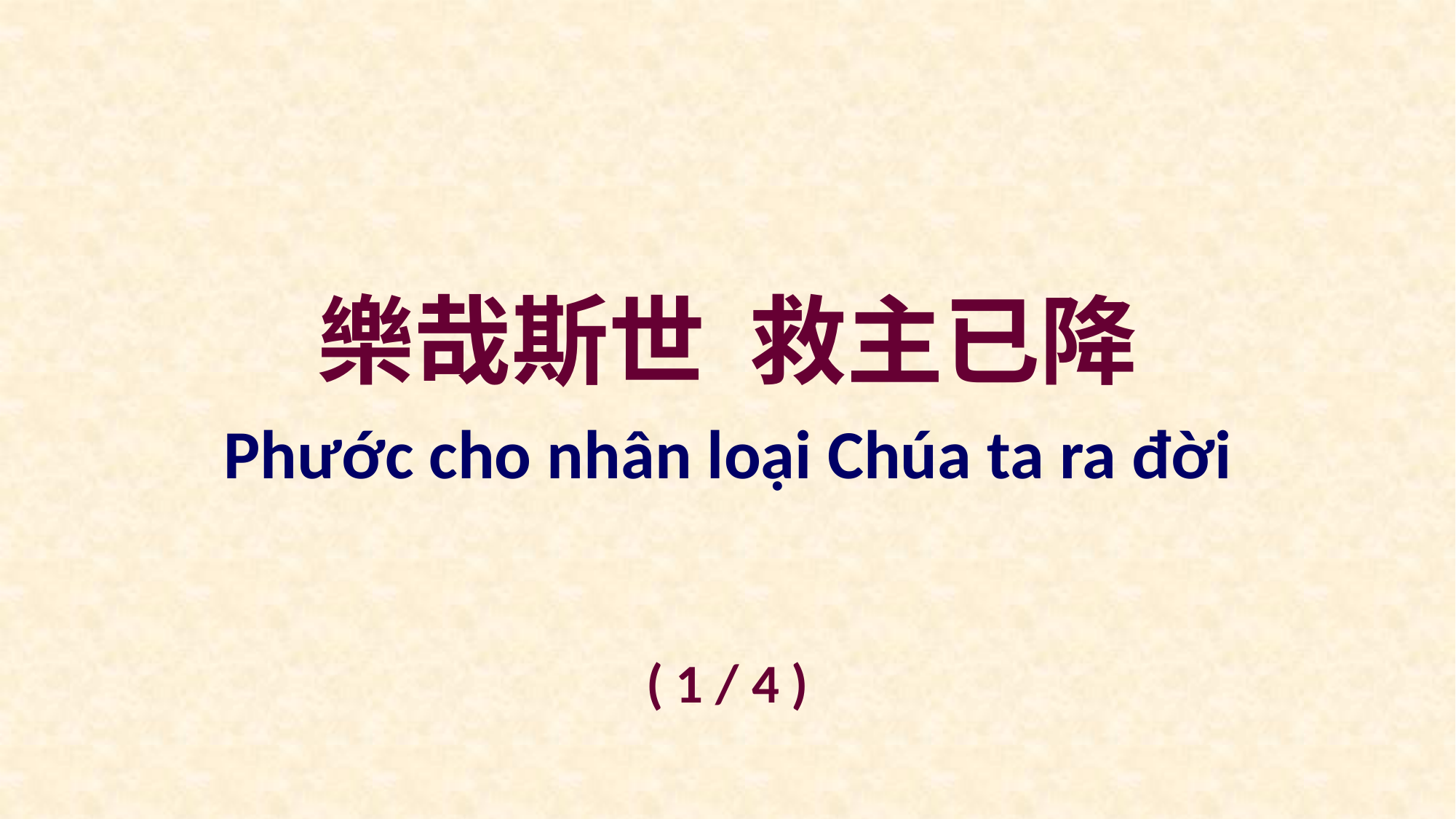

樂哉斯世  救主已降
Phước cho nhân loại Chúa ta ra đời
( 1 / 4 )